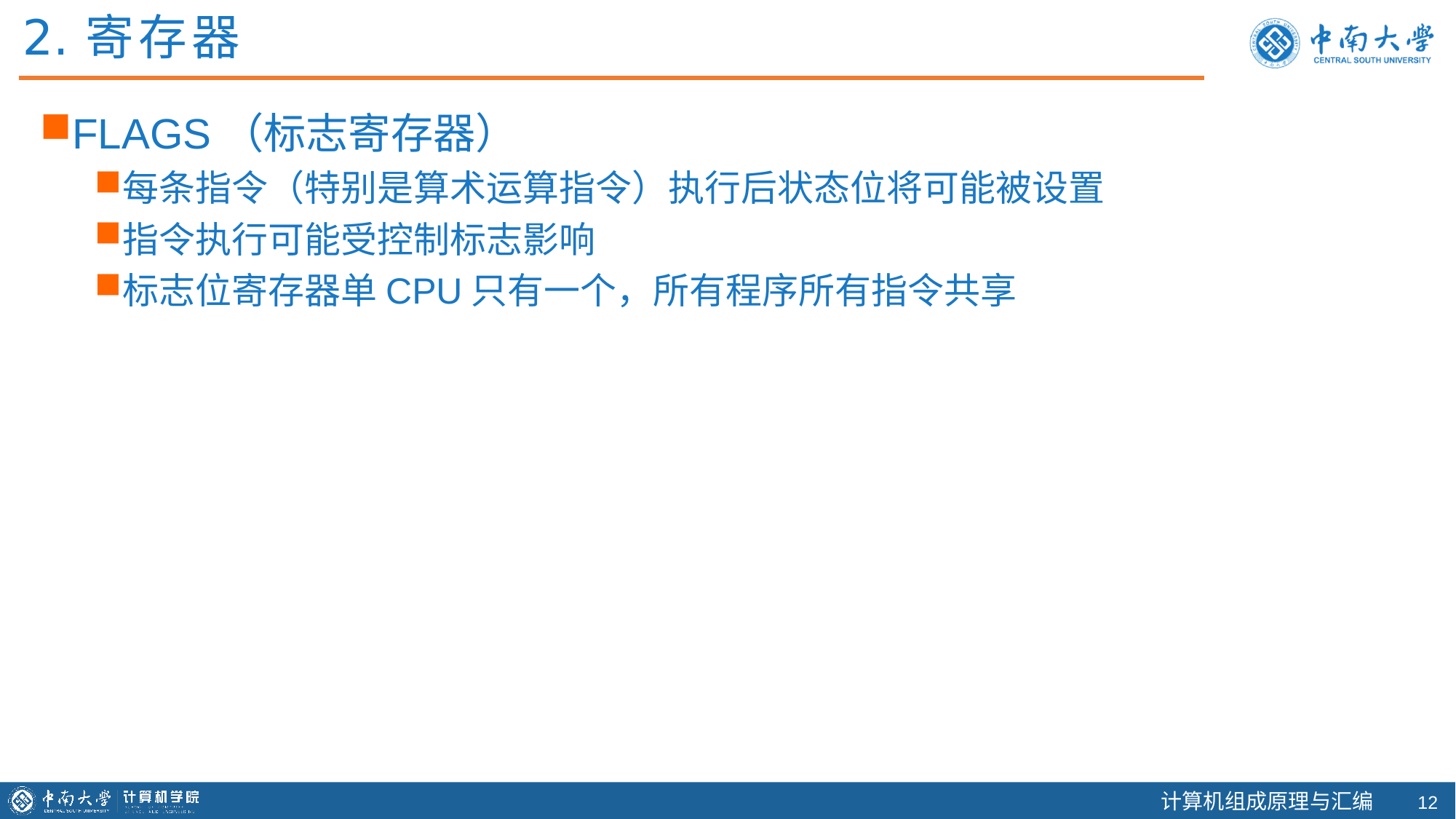

2.寄存器
FLAGS（标志寄存器）
每条指令（特别是算术运算指令）执行后状态位将可能被设置
指令执行可能受控制标志影响
标志位寄存器单CPU只有一个，所有程序所有指令共享

12